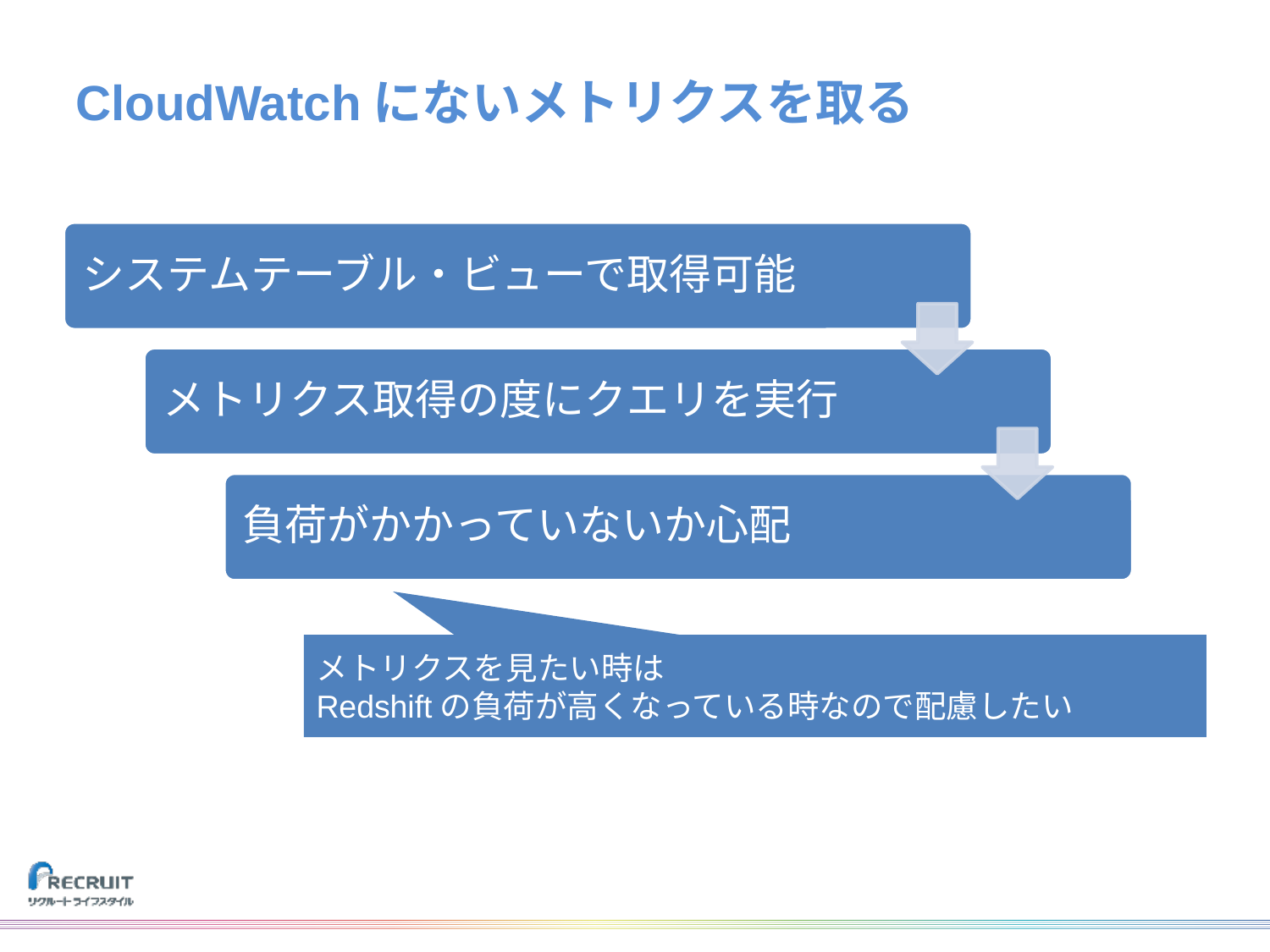

# CloudWatchにないメトリクスを取る
システムテーブル・ビューで取得可能
メトリクス取得の度にクエリを実行
負荷がかかっていないか心配

メトリクスを見たい時は
Redshiftの負荷が高くなっている時なので配慮したい